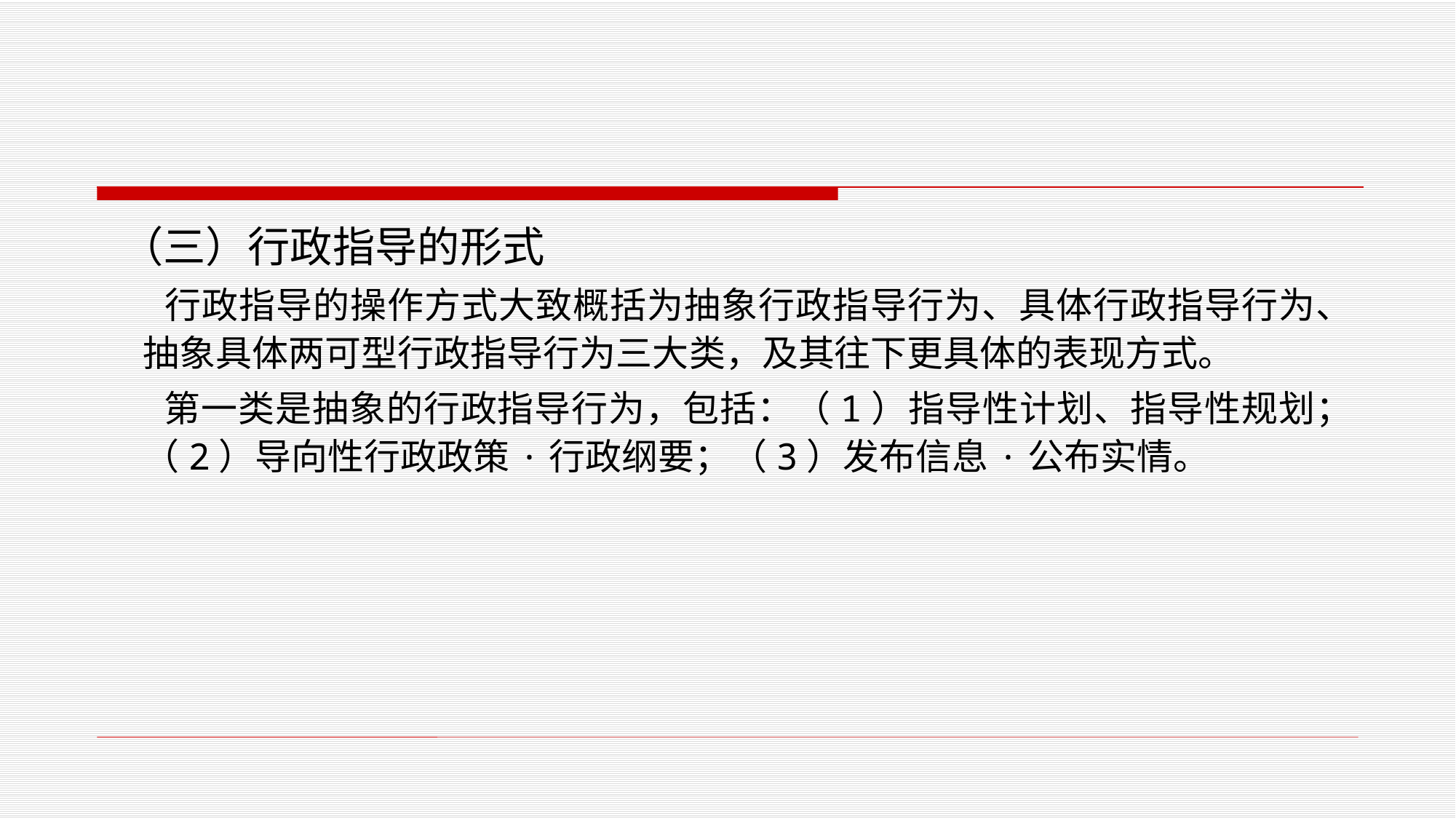

#
 （三）行政指导的形式
      行政指导的操作方式大致概括为抽象行政指导行为、具体行政指导行为、抽象具体两可型行政指导行为三大类，及其往下更具体的表现方式。
      第一类是抽象的行政指导行为，包括：（1）指导性计划、指导性规划；（2）导向性行政政策·行政纲要；（3）发布信息·公布实情。